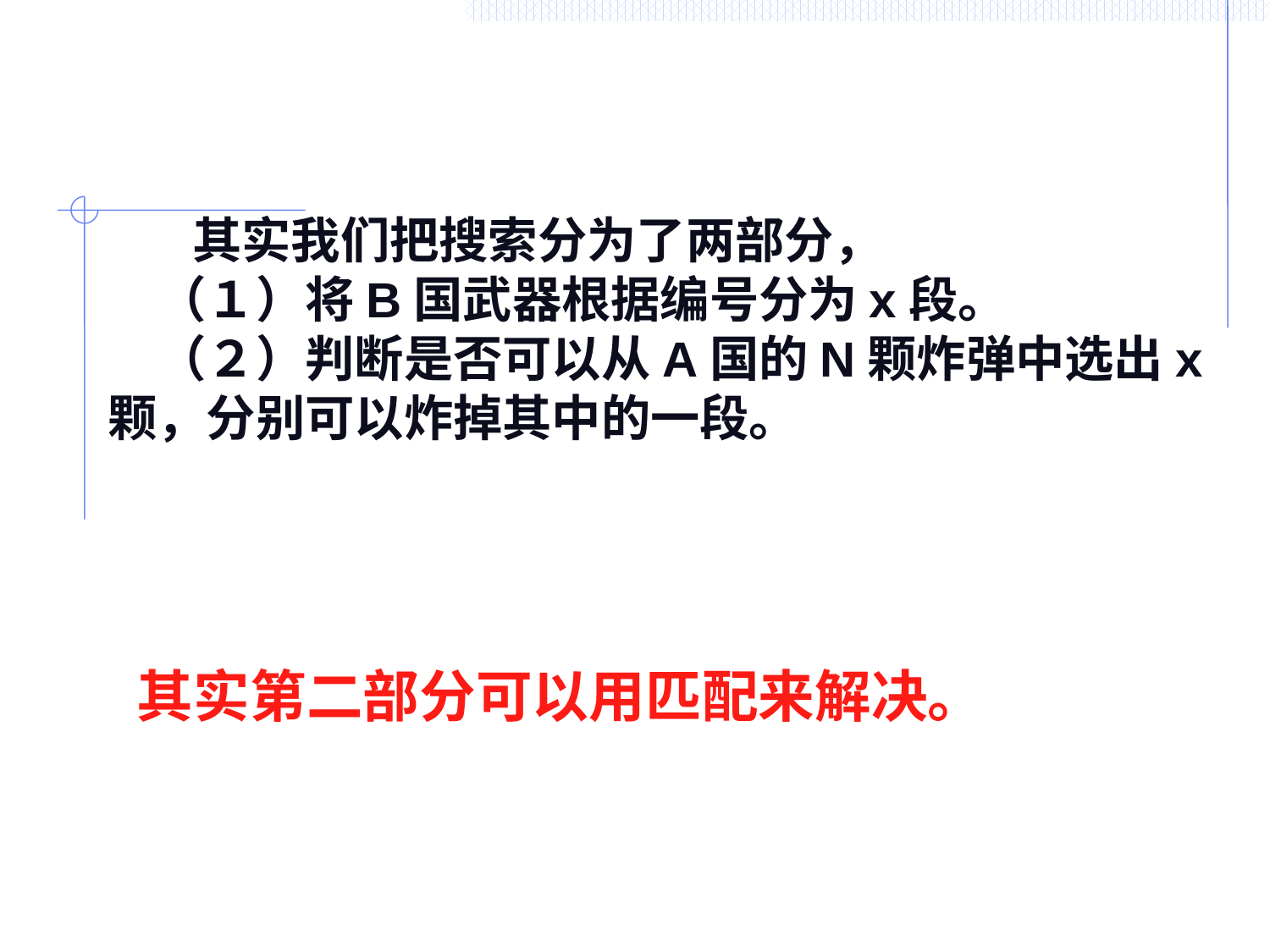

其实我们把搜索分为了两部分，
　（１）将B国武器根据编号分为x段。
　（２）判断是否可以从A国的N颗炸弹中选出x颗，分别可以炸掉其中的一段。
其实第二部分可以用匹配来解决。